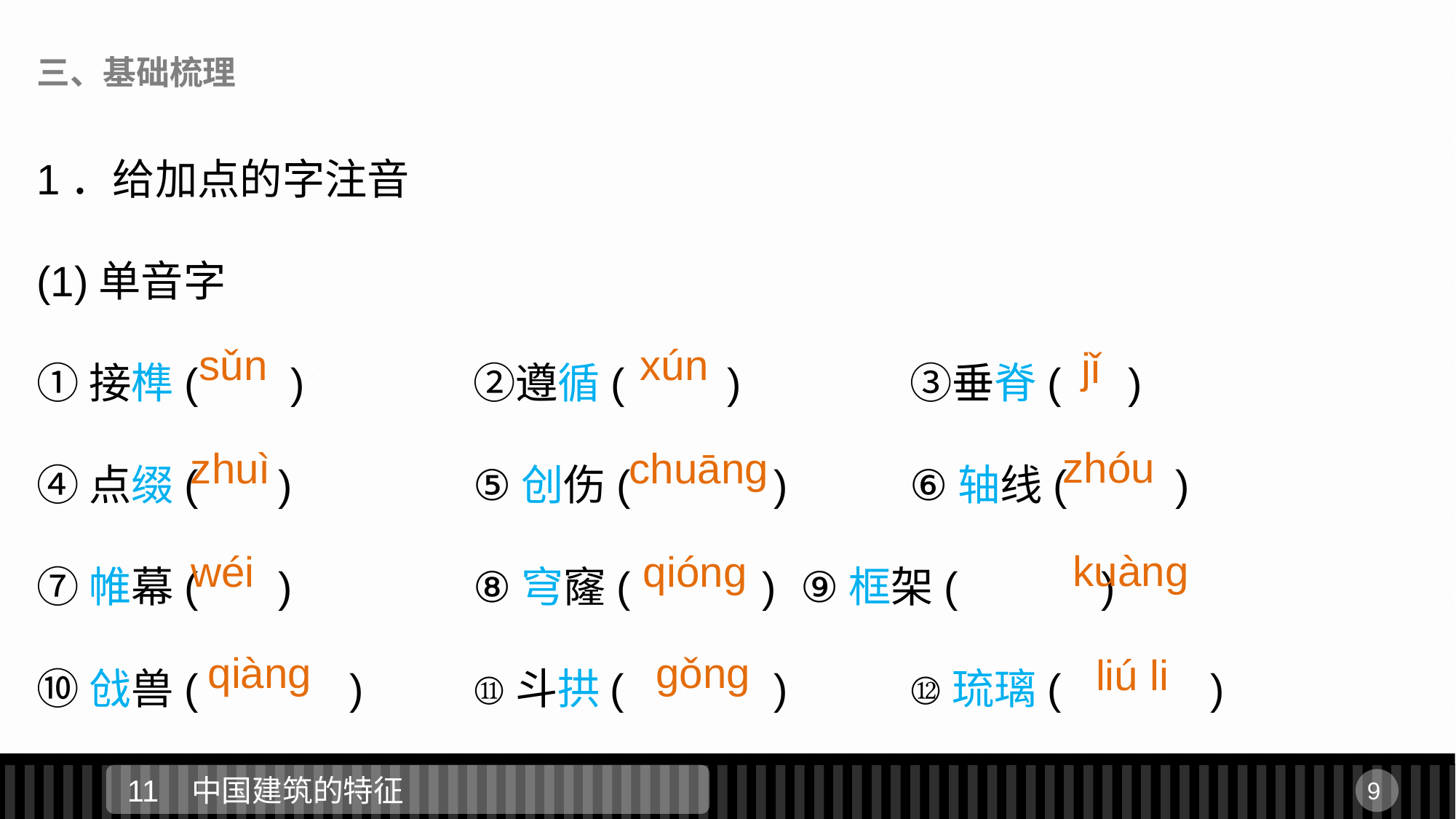

三、基础梳理
1．给加点的字注音
(1)单音字
①接榫(	   )　　　	②遵循(	   )　　　	③垂脊(	)
④点缀(	  )  		⑤创伤(	       )  	⑥轴线(	    )
⑦帷幕(	  )  		⑧穹窿(	      )  	⑨框架(	       )
⑩戗兽(	        )  	⑪斗拱(	       )  	⑫琉璃(	       )
sǔn
xún
jǐ
zhóu
zhuì
chuānɡ
kuànɡ
wéi
qiónɡ
qiànɡ
ɡǒnɡ
liú li